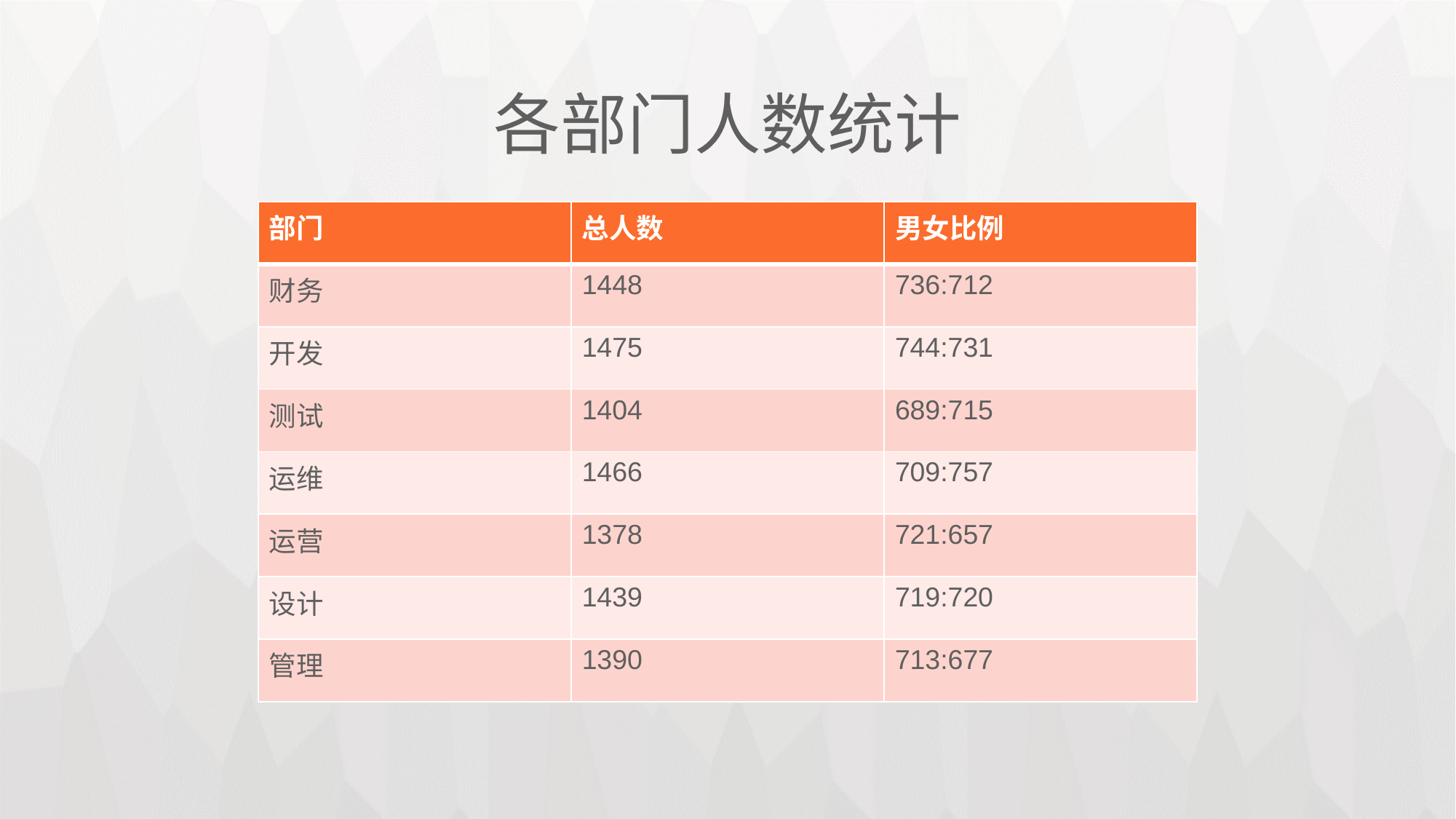

各部门人数统计
| 部门 | 总人数 | 男女比例 |
| --- | --- | --- |
| 财务 | 1448 | 736:712 |
| 开发 | 1475 | 744:731 |
| 测试 | 1404 | 689:715 |
| 运维 | 1466 | 709:757 |
| 运营 | 1378 | 721:657 |
| 设计 | 1439 | 719:720 |
| 管理 | 1390 | 713:677 |